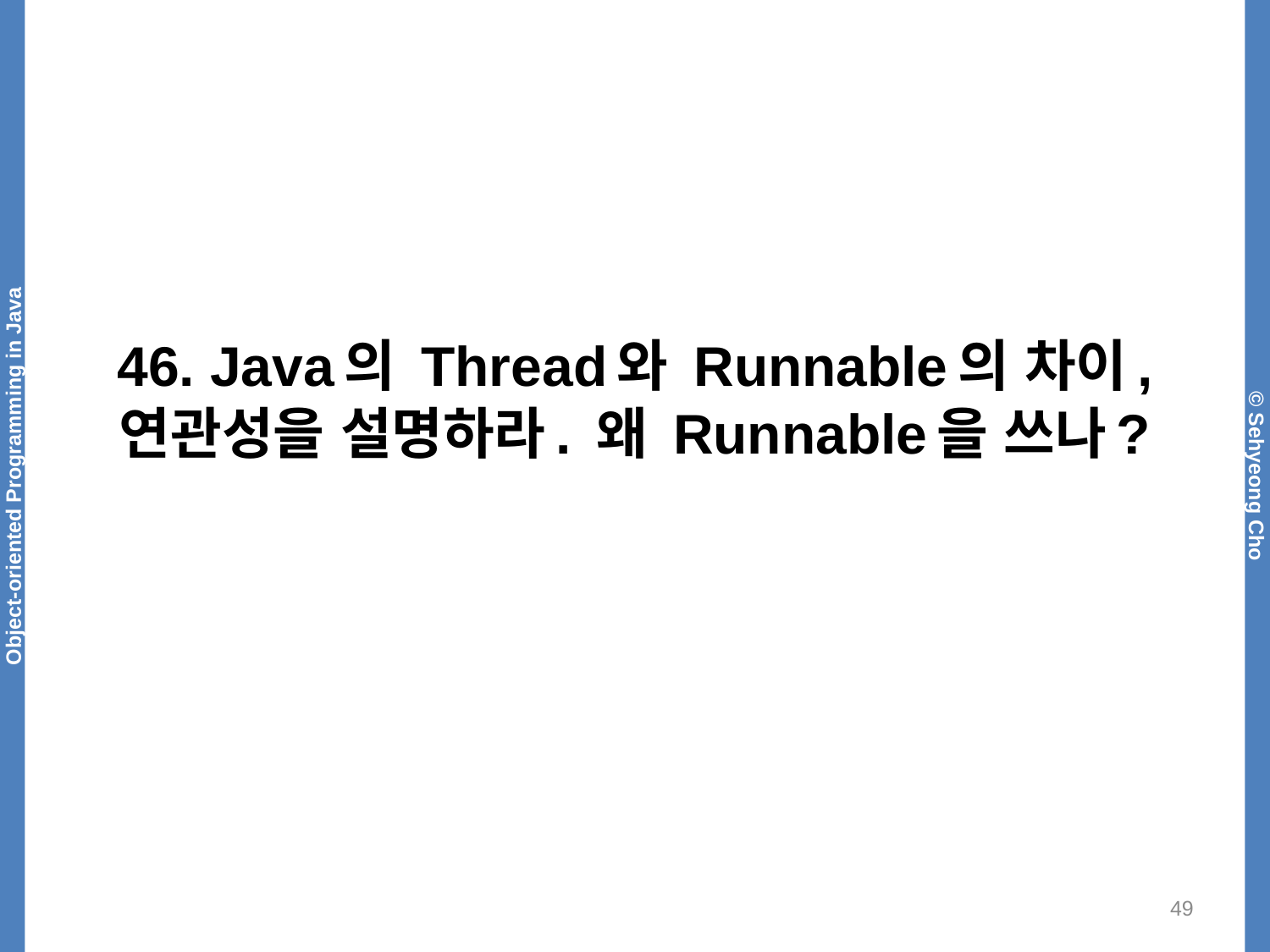

# 46. Java의 Thread와 Runnable의 차이, 연관성을 설명하라. 왜 Runnable을 쓰나?

49